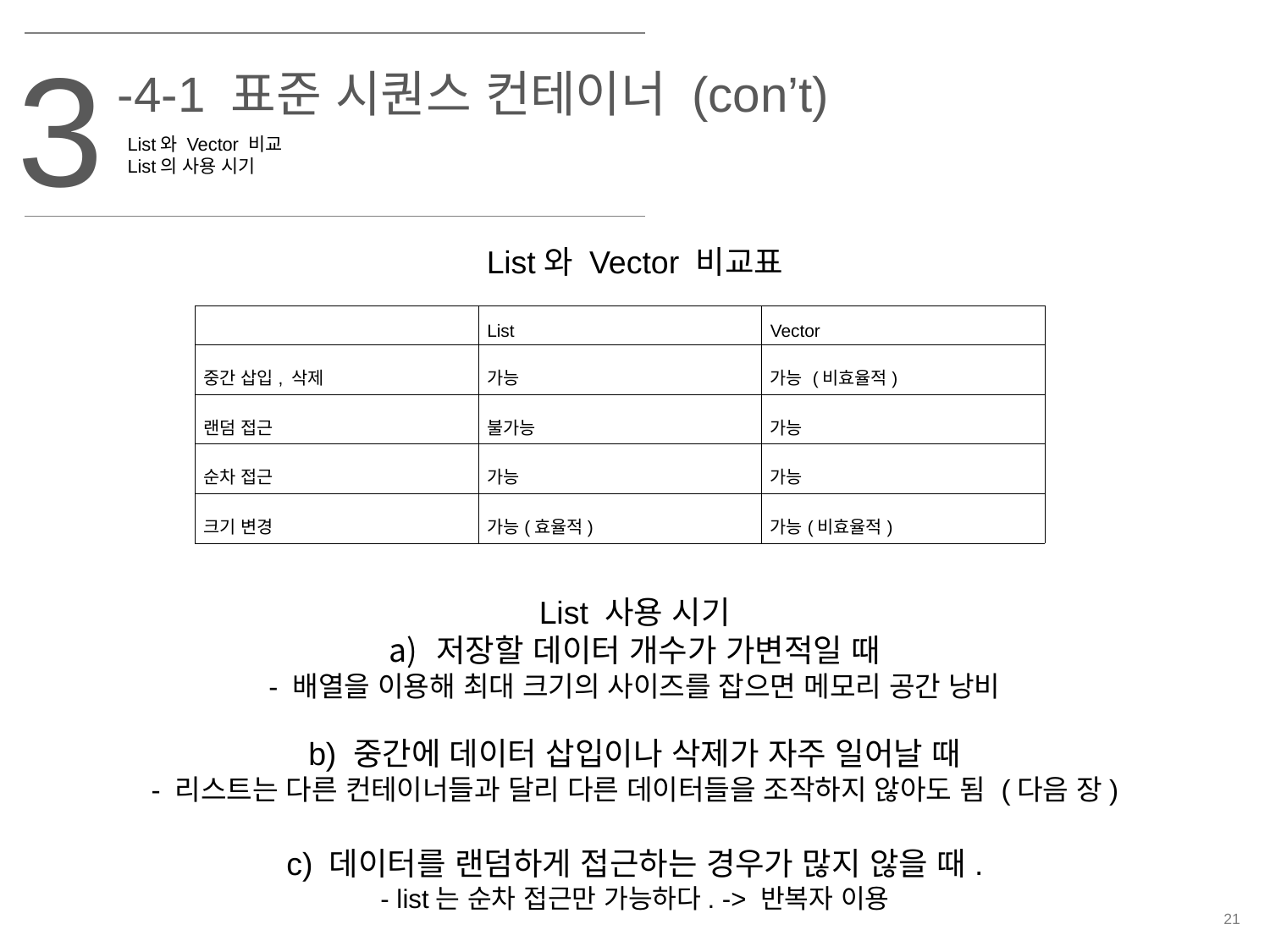

3
-4-1 표준 시퀀스 컨테이너 (con’t)
List와 Vector 비교
List의 사용 시기
List와 Vector 비교표
|  | List | Vector |
| --- | --- | --- |
| 중간 삽입, 삭제 | 가능 | 가능 (비효율적) |
| 랜덤 접근 | 불가능 | 가능 |
| 순차 접근 | 가능 | 가능 |
| 크기 변경 | 가능(효율적) | 가능(비효율적) |

List 사용 시기
저장할 데이터 개수가 가변적일 때
- 배열을 이용해 최대 크기의 사이즈를 잡으면 메모리 공간 낭비

b) 중간에 데이터 삽입이나 삭제가 자주 일어날 때
- 리스트는 다른 컨테이너들과 달리 다른 데이터들을 조작하지 않아도 됨 (다음 장)

c) 데이터를 랜덤하게 접근하는 경우가 많지 않을 때.
- list는 순차 접근만 가능하다. -> 반복자 이용